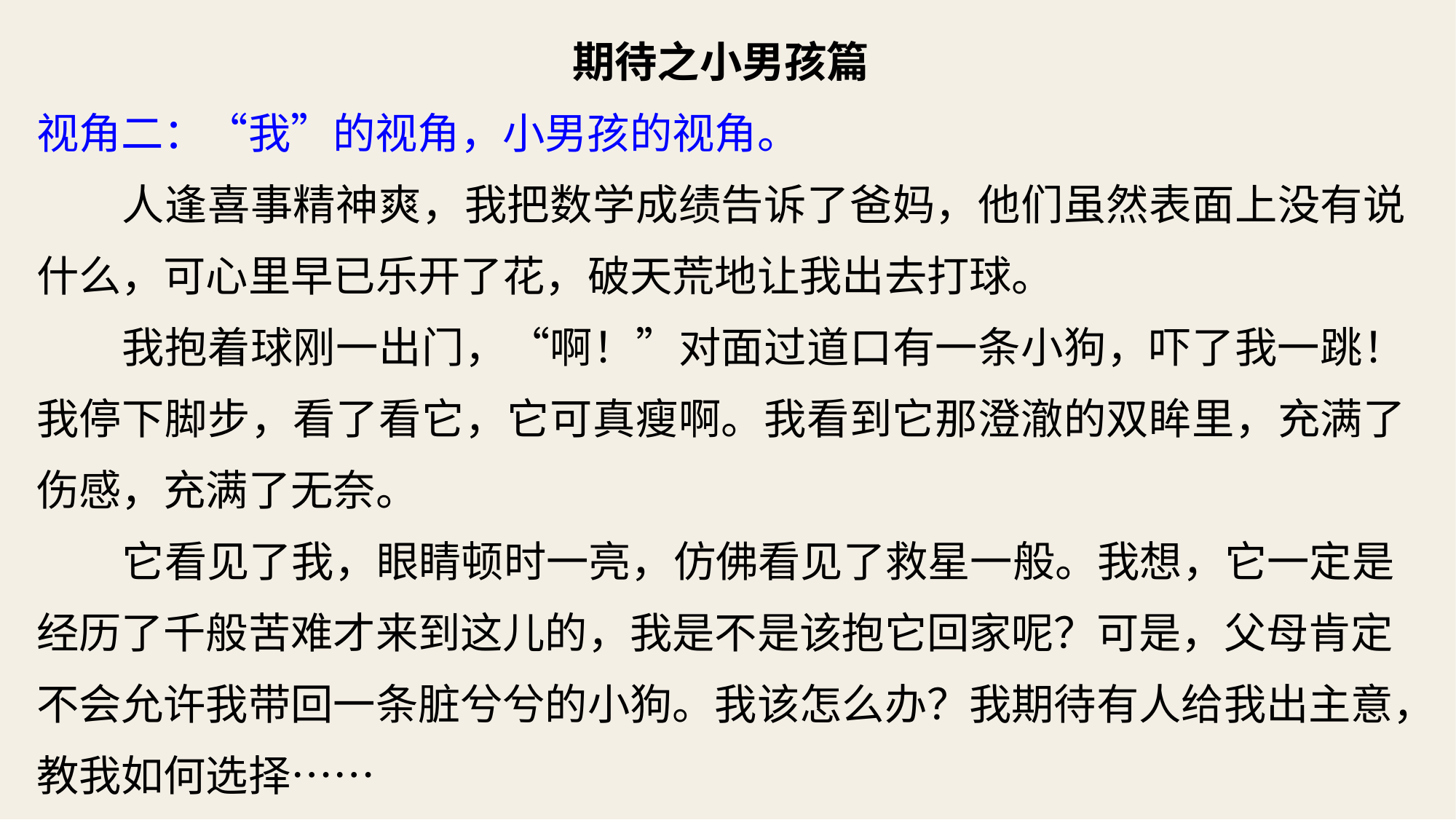

期待之小男孩篇
视角二：“我”的视角，小男孩的视角。
人逢喜事精神爽，我把数学成绩告诉了爸妈，他们虽然表面上没有说什么，可心里早已乐开了花，破天荒地让我出去打球。
我抱着球刚一出门，“啊！”对面过道口有一条小狗，吓了我一跳！我停下脚步，看了看它，它可真瘦啊。我看到它那澄澈的双眸里，充满了伤感，充满了无奈。
它看见了我，眼睛顿时一亮，仿佛看见了救星一般。我想，它一定是经历了千般苦难才来到这儿的，我是不是该抱它回家呢？可是，父母肯定不会允许我带回一条脏兮兮的小狗。我该怎么办？我期待有人给我出主意，教我如何选择……